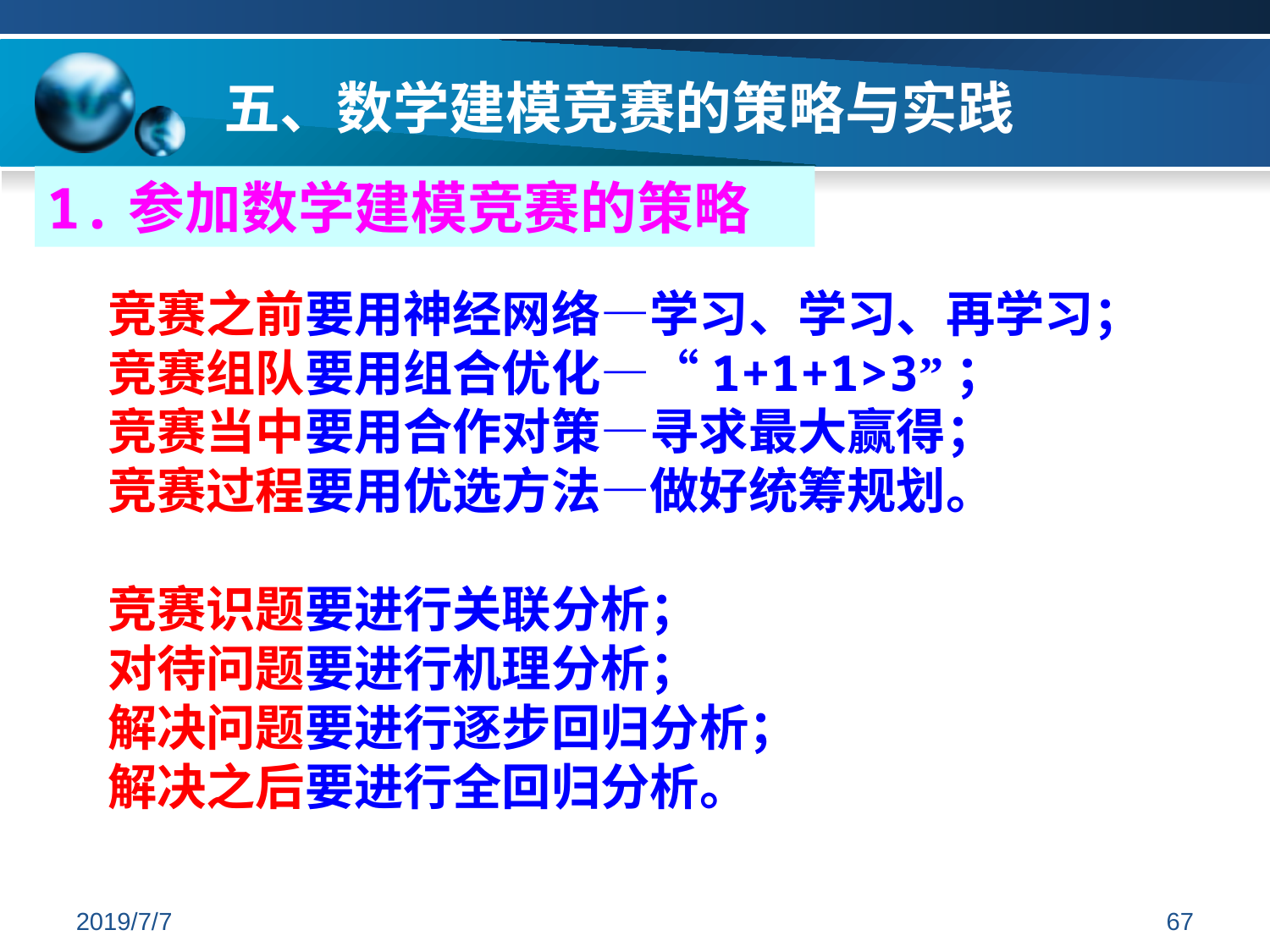

五、数学建模竞赛的策略与实践
1.参加数学建模竞赛的策略
竞赛之前要用神经网络—学习、学习、再学习；
竞赛组队要用组合优化—“1+1+1>3”；
竞赛当中要用合作对策—寻求最大赢得；
竞赛过程要用优选方法—做好统筹规划。

竞赛识题要进行关联分析；
对待问题要进行机理分析；
解决问题要进行逐步回归分析；
解决之后要进行全回归分析。
2019/7/7
67